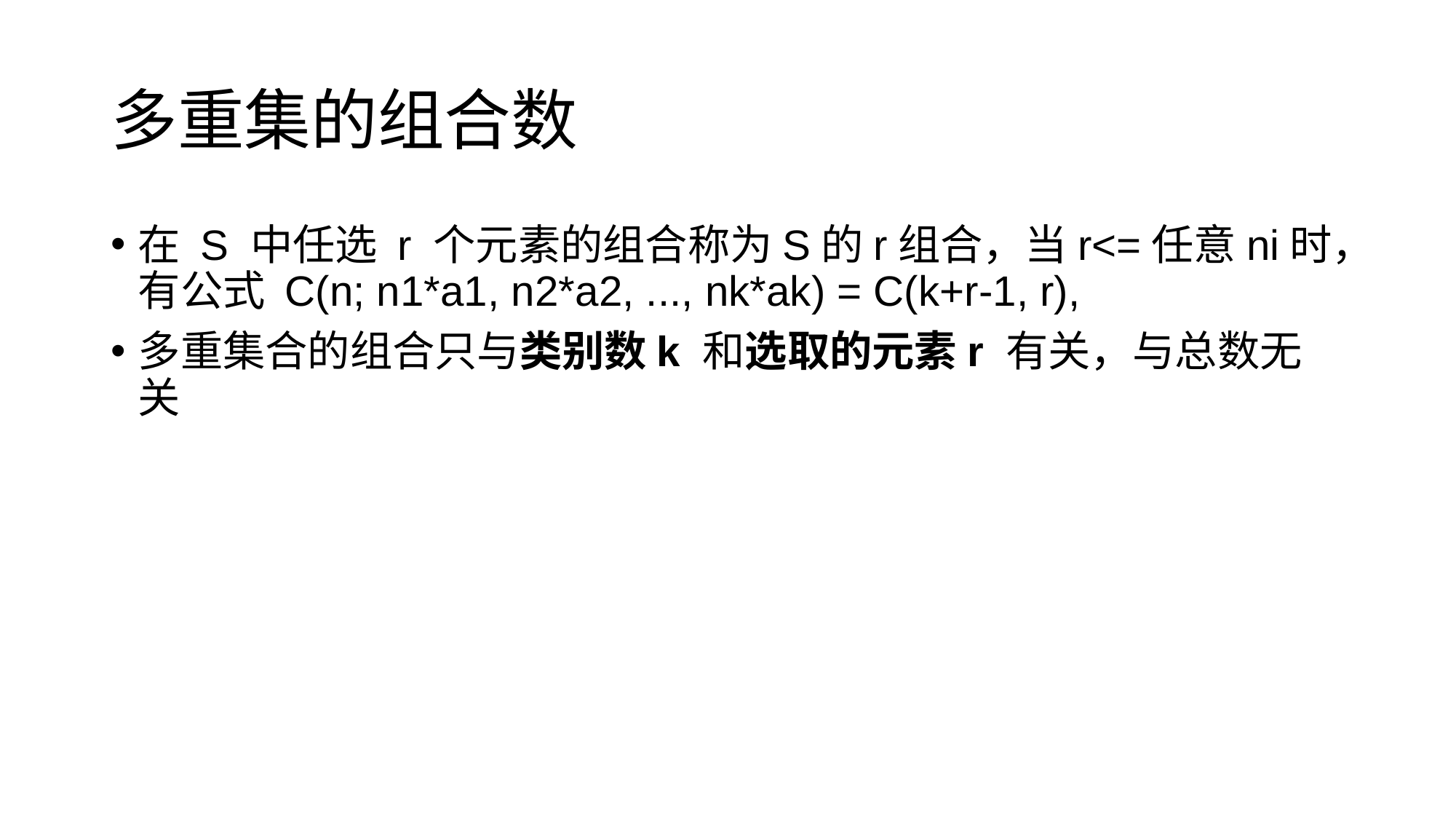

# 多重集的组合数
在 S 中任选 r 个元素的组合称为S的r组合，当r<=任意ni时，有公式 C(n; n1*a1, n2*a2, ..., nk*ak) = C(k+r-1, r),
多重集合的组合只与类别数k 和选取的元素r 有关，与总数无关